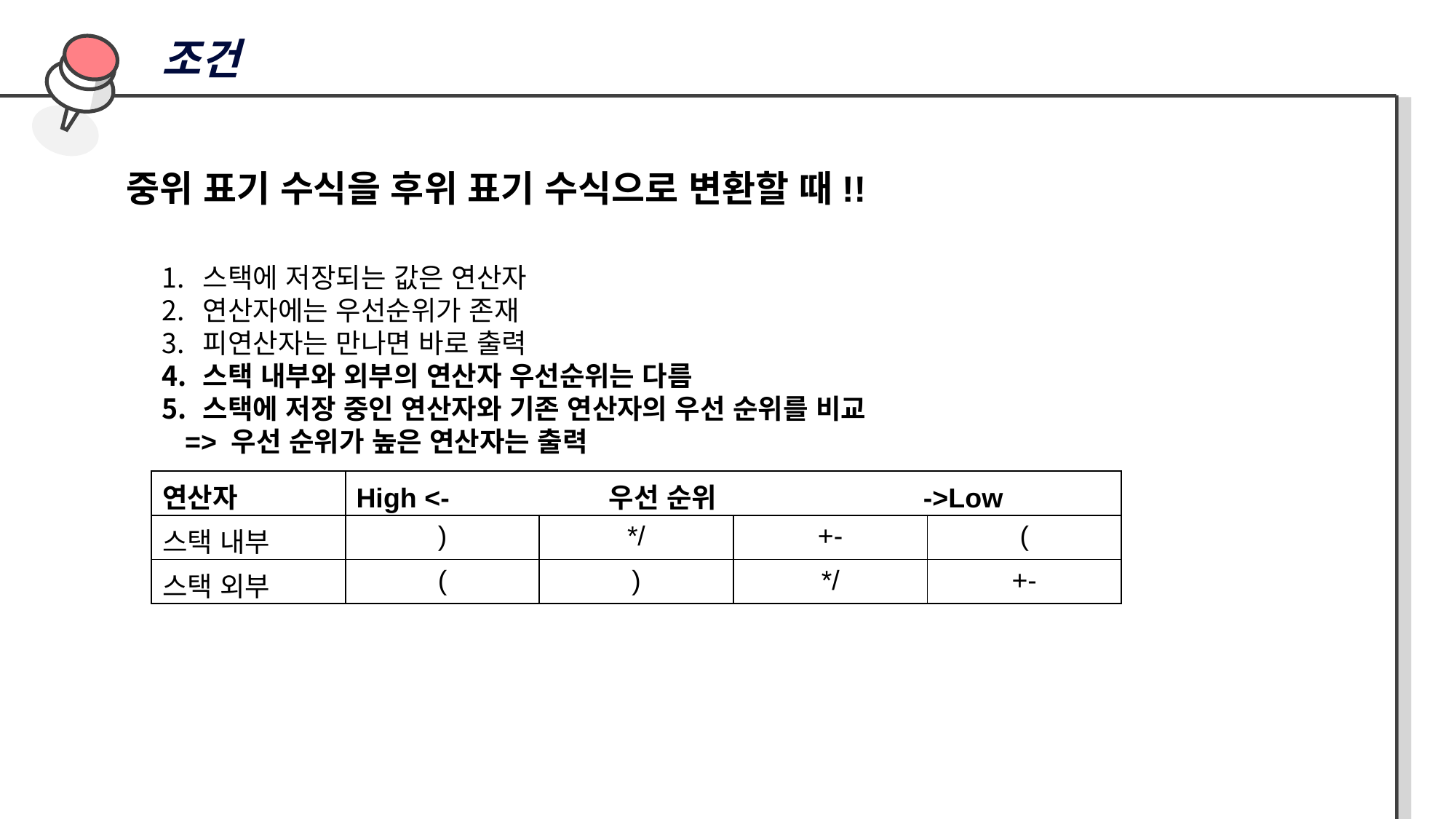

조건

중위 표기 수식을 후위 표기 수식으로 변환할 때!!
스택에 저장되는 값은 연산자
연산자에는 우선순위가 존재
피연산자는 만나면 바로 출력
스택 내부와 외부의 연산자 우선순위는 다름
스택에 저장 중인 연산자와 기존 연산자의 우선 순위를 비교
   => 우선 순위가 높은 연산자는 출력
| 연산자 | High <- 우선 순위 ->Low |  |  |  |
| --- | --- | --- | --- | --- |
| 스택 내부 | ) | \*/ | +- | ( |
| 스택 외부 | ( | ) | \*/ | +- |